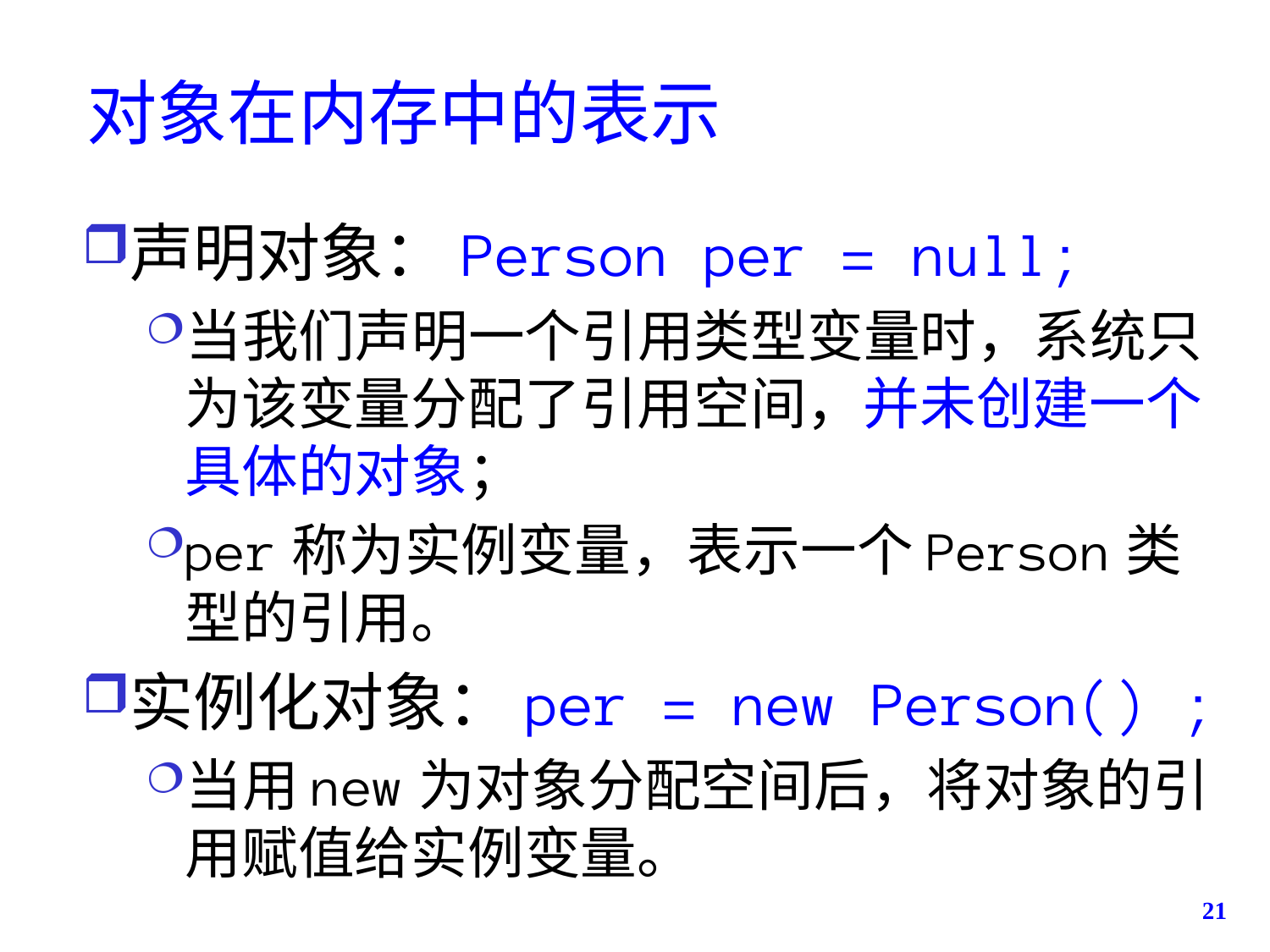

# 对象在内存中的表示
声明对象：Person per = null;
当我们声明一个引用类型变量时，系统只为该变量分配了引用空间，并未创建一个具体的对象；
per称为实例变量，表示一个Person类型的引用。
实例化对象：per = new Person() ;
当用new为对象分配空间后，将对象的引用赋值给实例变量。

21